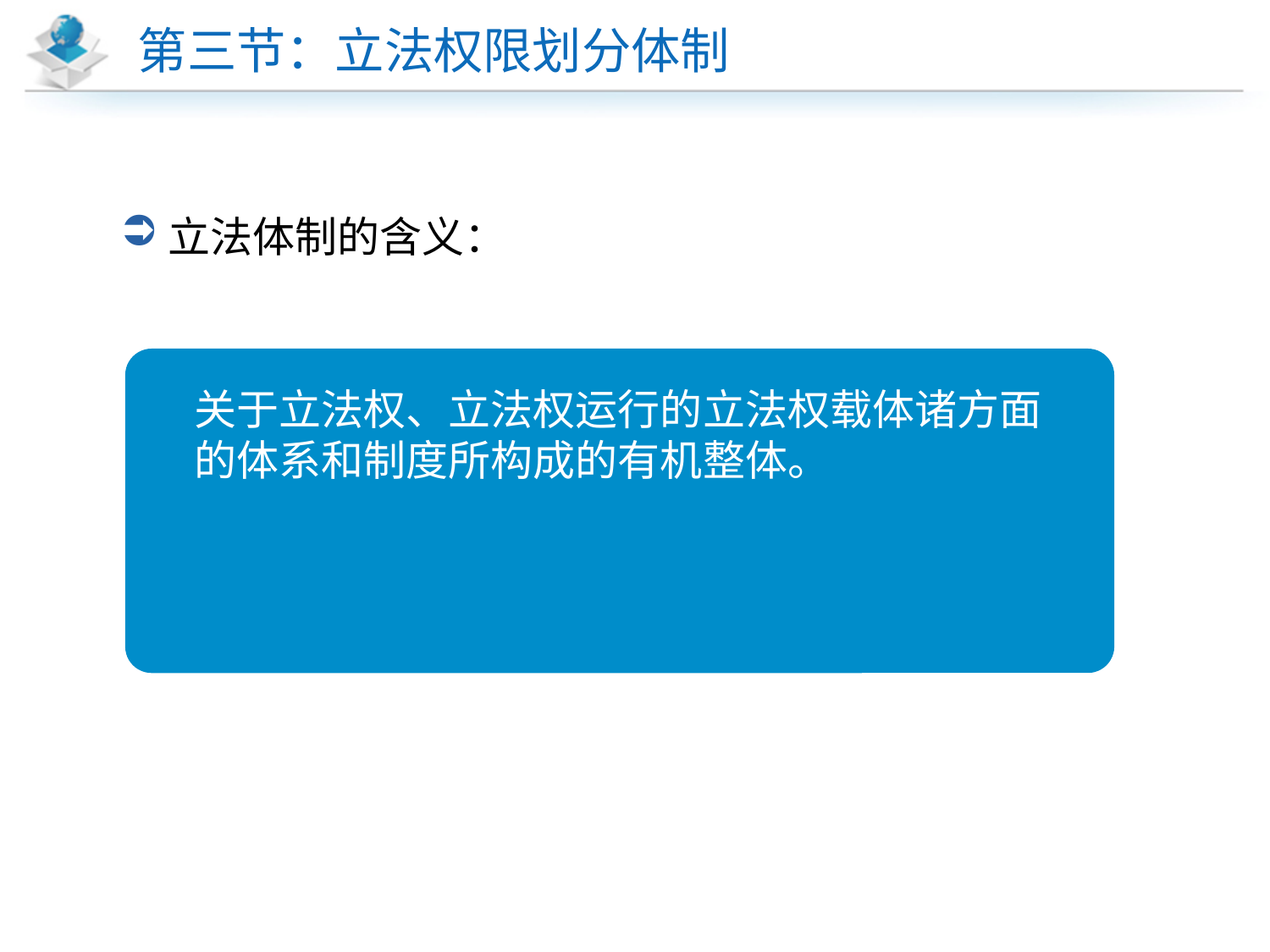

# 第三节：立法权限划分体制
立法体制的含义：

关于立法权、立法权运行的立法权载体诸方面的体系和制度所构成的有机整体。